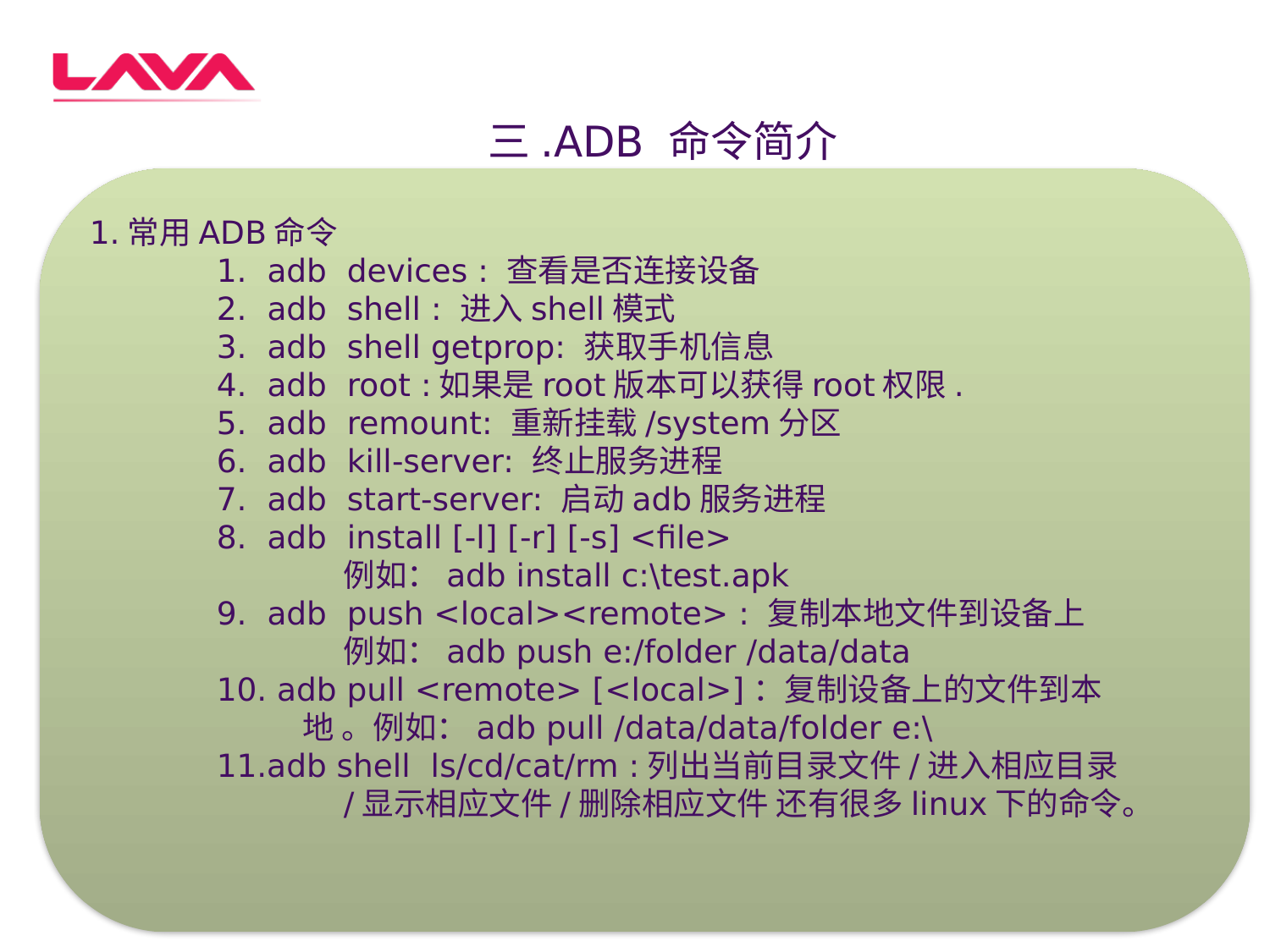

# 三.ADB 命令简介

1.常用ADB命令
	1.  adb  devices : 查看是否连接设备
	2.  adb  shell : 进入shell模式
	3.  adb  shell getprop: 获取手机信息
	4.  adb  root :如果是root版本可以获得root权限.
	5.  adb  remount: 重新挂载/system分区
   	6.  adb  kill-server: 终止服务进程
	7.  adb  start-server: 启动adb服务进程
	8.  adb  install [-l] [-r] [-s] <file>
		例如：adb install c:\test.apk
	9.  adb  push <local><remote> : 复制本地文件到设备上
		例如：adb push e:/folder /data/data
	10. adb pull <remote> [<local>]：复制设备上的文件到本		            地 。例如：adb pull /data/data/folder e:\
	11.adb shell  ls/cd/cat/rm :列出当前目录文件/进入相应目录		/显示相应文件/删除相应文件 还有很多linux下的命令。